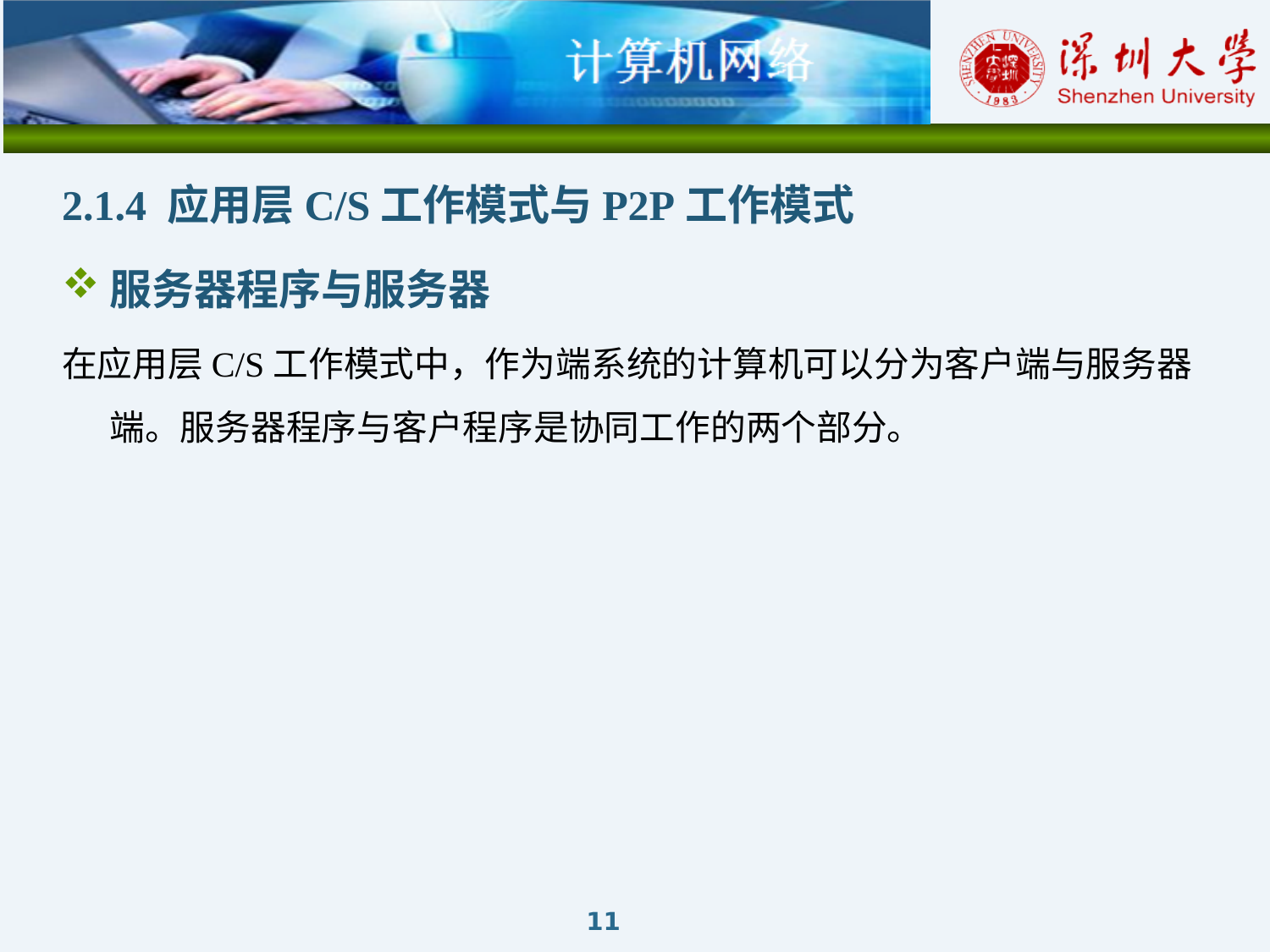

2.1.4 应用层C/S工作模式与P2P工作模式
服务器程序与服务器
在应用层C/S工作模式中，作为端系统的计算机可以分为客户端与服务器端。服务器程序与客户程序是协同工作的两个部分。
11